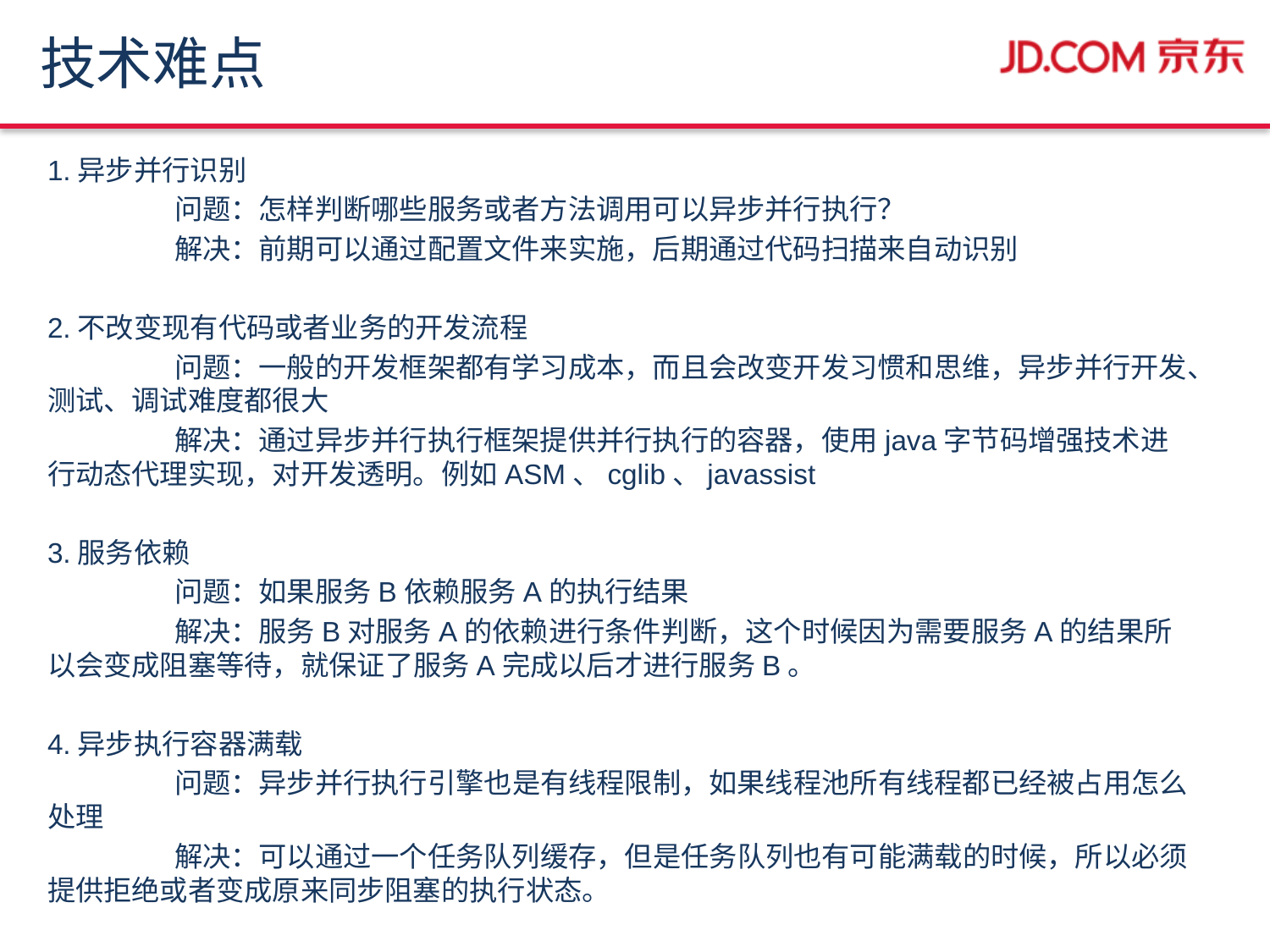

# 技术难点
1.异步并行识别
	问题：怎样判断哪些服务或者方法调用可以异步并行执行？
	解决：前期可以通过配置文件来实施，后期通过代码扫描来自动识别

2.不改变现有代码或者业务的开发流程
	问题：一般的开发框架都有学习成本，而且会改变开发习惯和思维，异步并行开发、测试、调试难度都很大
	解决：通过异步并行执行框架提供并行执行的容器，使用java字节码增强技术进行动态代理实现，对开发透明。例如ASM、cglib、javassist

3.服务依赖
	问题：如果服务B依赖服务A的执行结果
	解决：服务B对服务A的依赖进行条件判断，这个时候因为需要服务A的结果所以会变成阻塞等待，就保证了服务A完成以后才进行服务B。

4.异步执行容器满载
	问题：异步并行执行引擎也是有线程限制，如果线程池所有线程都已经被占用怎么处理
	解决：可以通过一个任务队列缓存，但是任务队列也有可能满载的时候，所以必须提供拒绝或者变成原来同步阻塞的执行状态。